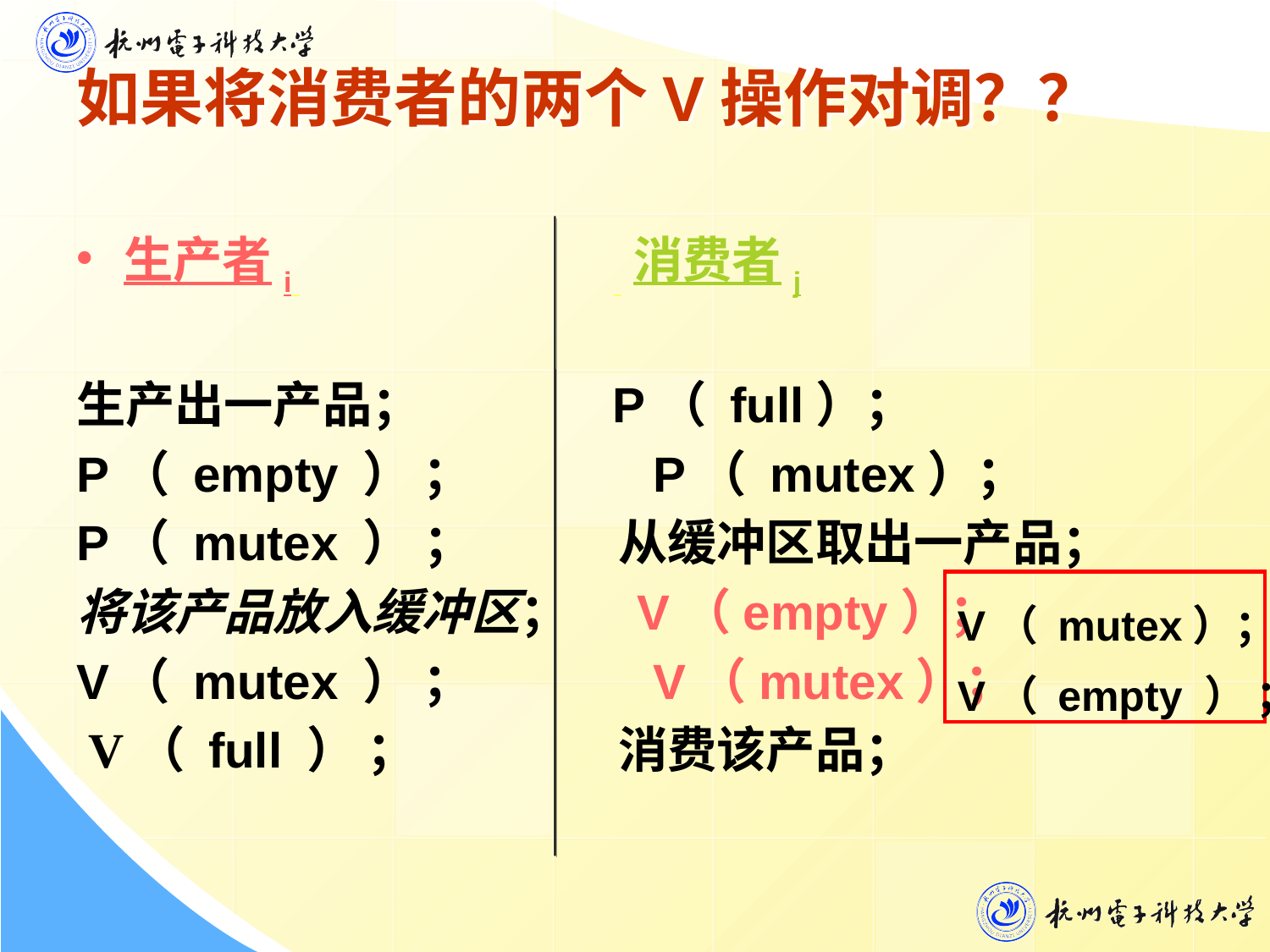

# 如果将消费者的两个V操作对调？？

生产者i                                         消费者j
生产出一产品；                P（ full）；
P（ empty ） ；               P（ mutex）；
P（ mutex ） ；             从缓冲区取出一产品；
将该产品放入缓冲区；     V（empty）；
V（ mutex ） ；               V（mutex）；
 V（ full ） ；                  消费该产品；
V（ mutex）；

V（ empty ） ；